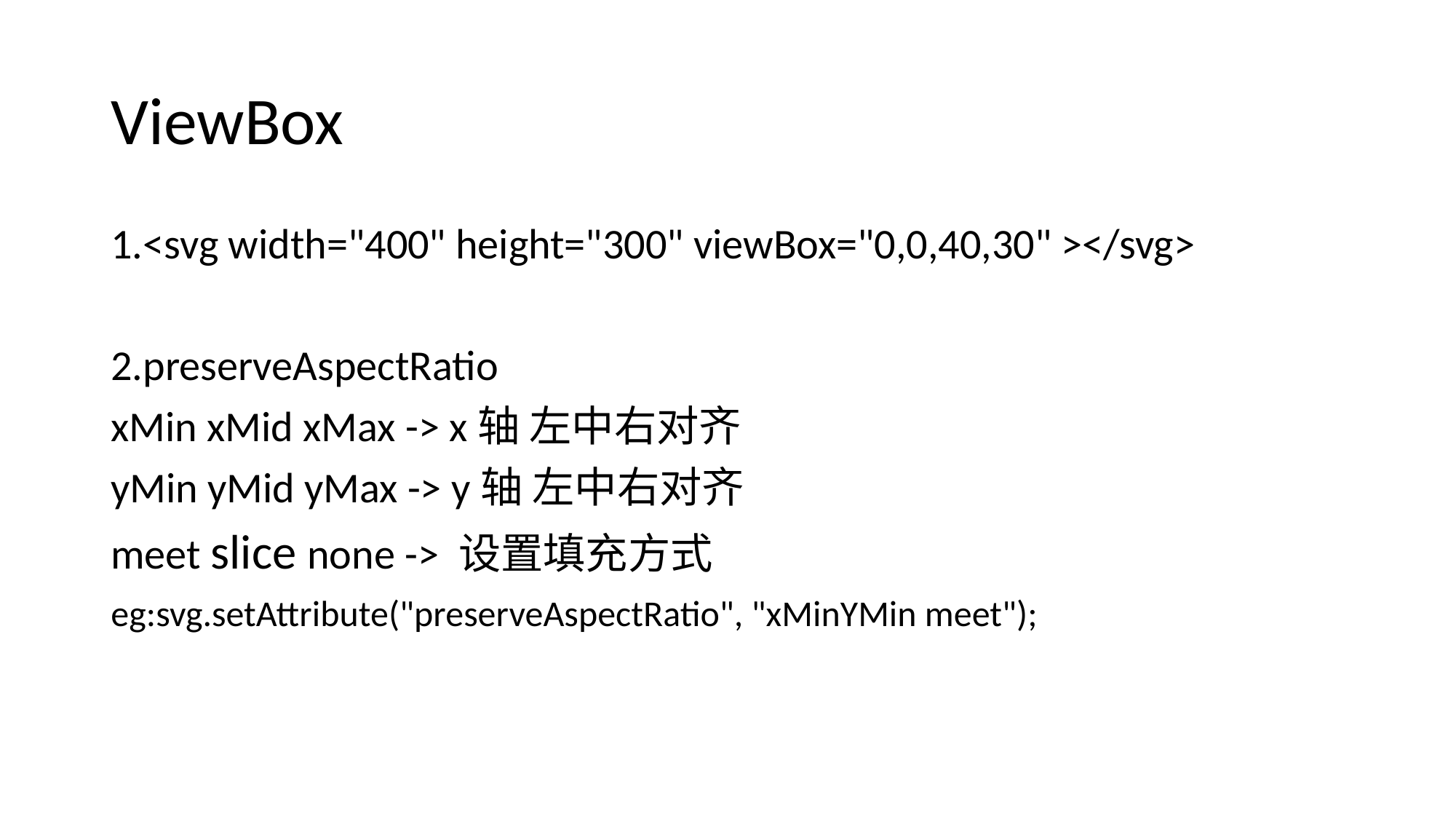

# ViewBox
1.<svg width="400" height="300" viewBox="0,0,40,30" ></svg>

2.preserveAspectRatio
xMin xMid xMax -> x轴 左中右对齐
yMin yMid yMax -> y轴 左中右对齐
meet slice none -> 设置填充方式
eg:svg.setAttribute("preserveAspectRatio", "xMinYMin meet");